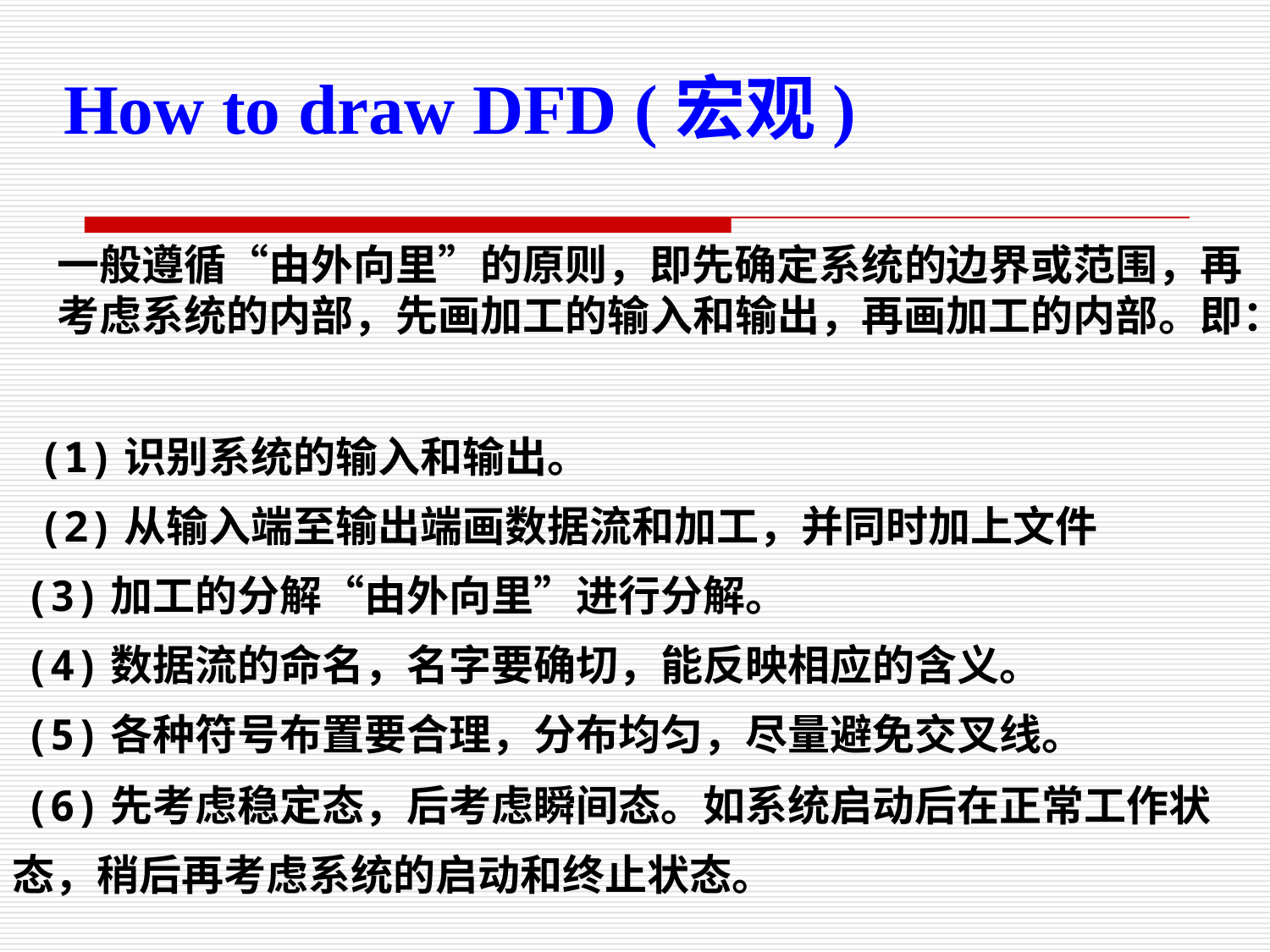

How to draw DFD (宏观)
一般遵循“由外向里”的原则，即先确定系统的边界或范围，再考虑系统的内部，先画加工的输入和输出，再画加工的内部。即：
 (1)识别系统的输入和输出。
 (2)从输入端至输出端画数据流和加工，并同时加上文件
 (3)加工的分解“由外向里”进行分解。
 (4)数据流的命名，名字要确切，能反映相应的含义。
 (5)各种符号布置要合理，分布均匀，尽量避免交叉线。
 (6)先考虑稳定态，后考虑瞬间态。如系统启动后在正常工作状态，稍后再考虑系统的启动和终止状态。